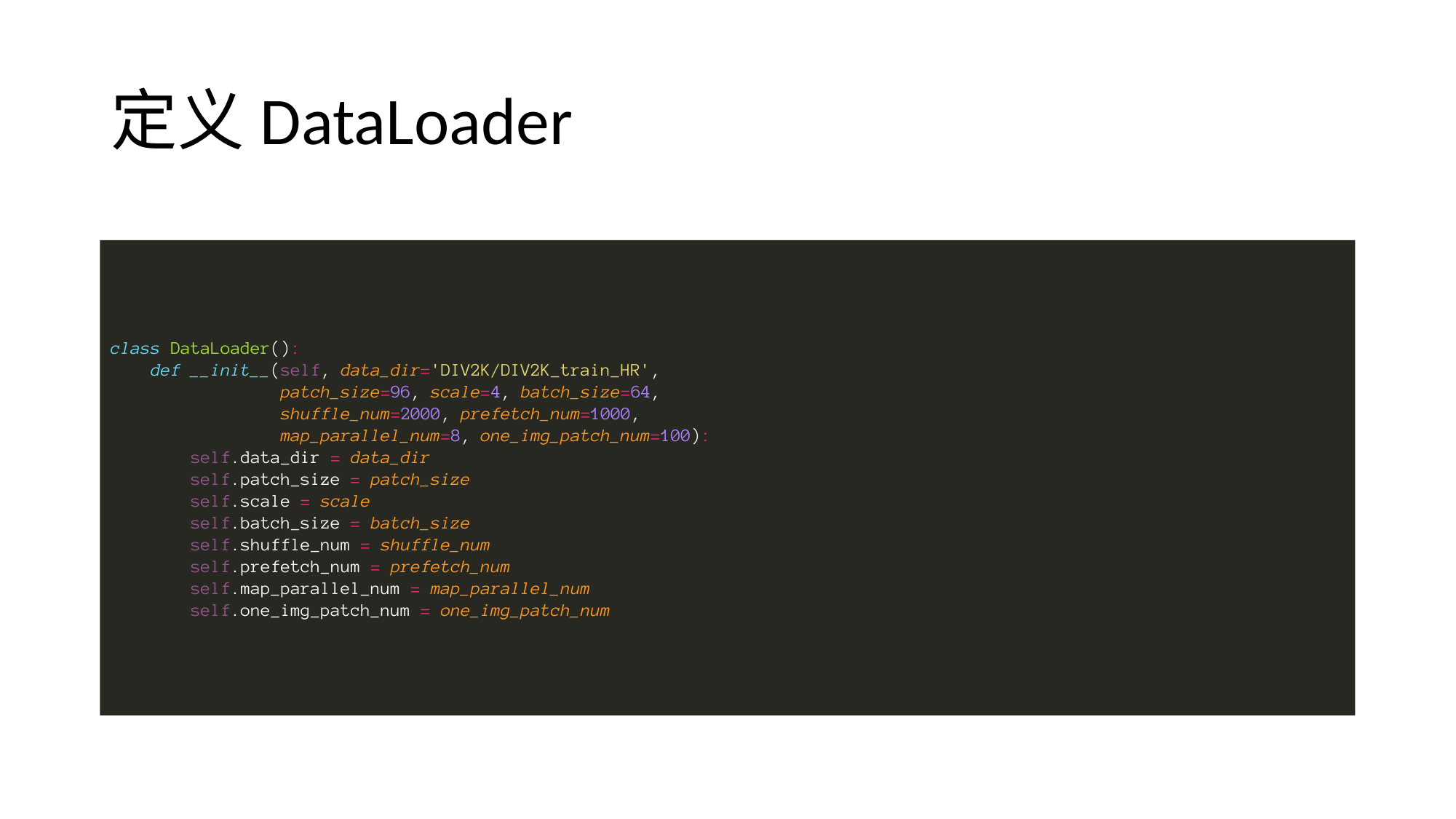

# 定义DataLoader
class DataLoader():
    def __init__(self, data_dir='DIV2K/DIV2K_train_HR',
                 patch_size=96, scale=4, batch_size=64,
                 shuffle_num=2000, prefetch_num=1000,
                 map_parallel_num=8, one_img_patch_num=100):
        self.data_dir = data_dir
        self.patch_size = patch_size
        self.scale = scale
        self.batch_size = batch_size
        self.shuffle_num = shuffle_num
        self.prefetch_num = prefetch_num
        self.map_parallel_num = map_parallel_num
        self.one_img_patch_num = one_img_patch_num